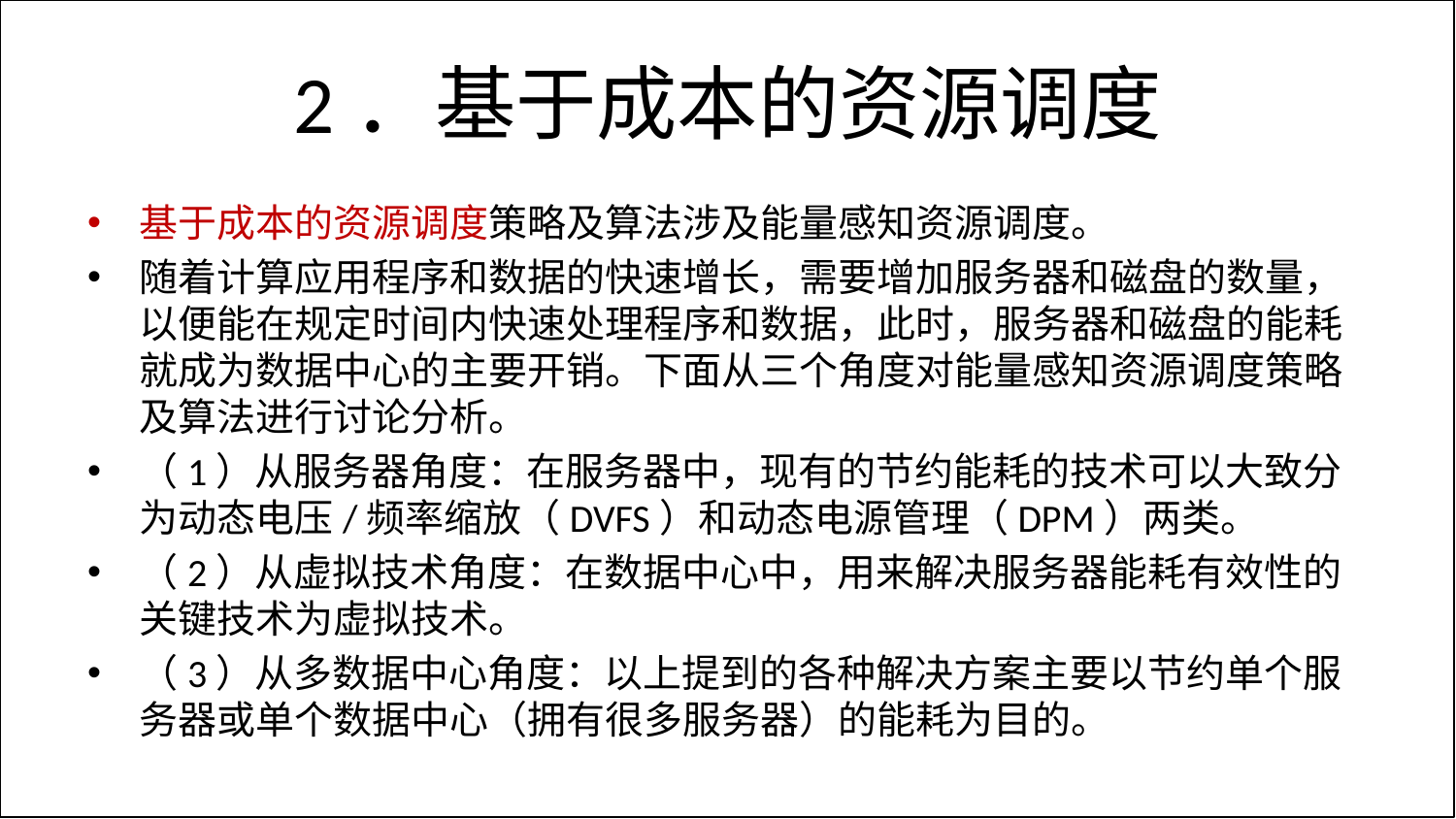

# 2．基于成本的资源调度
基于成本的资源调度策略及算法涉及能量感知资源调度。
随着计算应用程序和数据的快速增长，需要增加服务器和磁盘的数量，以便能在规定时间内快速处理程序和数据，此时，服务器和磁盘的能耗就成为数据中心的主要开销。下面从三个角度对能量感知资源调度策略及算法进行讨论分析。
（1）从服务器角度：在服务器中，现有的节约能耗的技术可以大致分为动态电压/频率缩放（DVFS）和动态电源管理（DPM）两类。
（2）从虚拟技术角度：在数据中心中，用来解决服务器能耗有效性的关键技术为虚拟技术。
（3）从多数据中心角度：以上提到的各种解决方案主要以节约单个服务器或单个数据中心（拥有很多服务器）的能耗为目的。